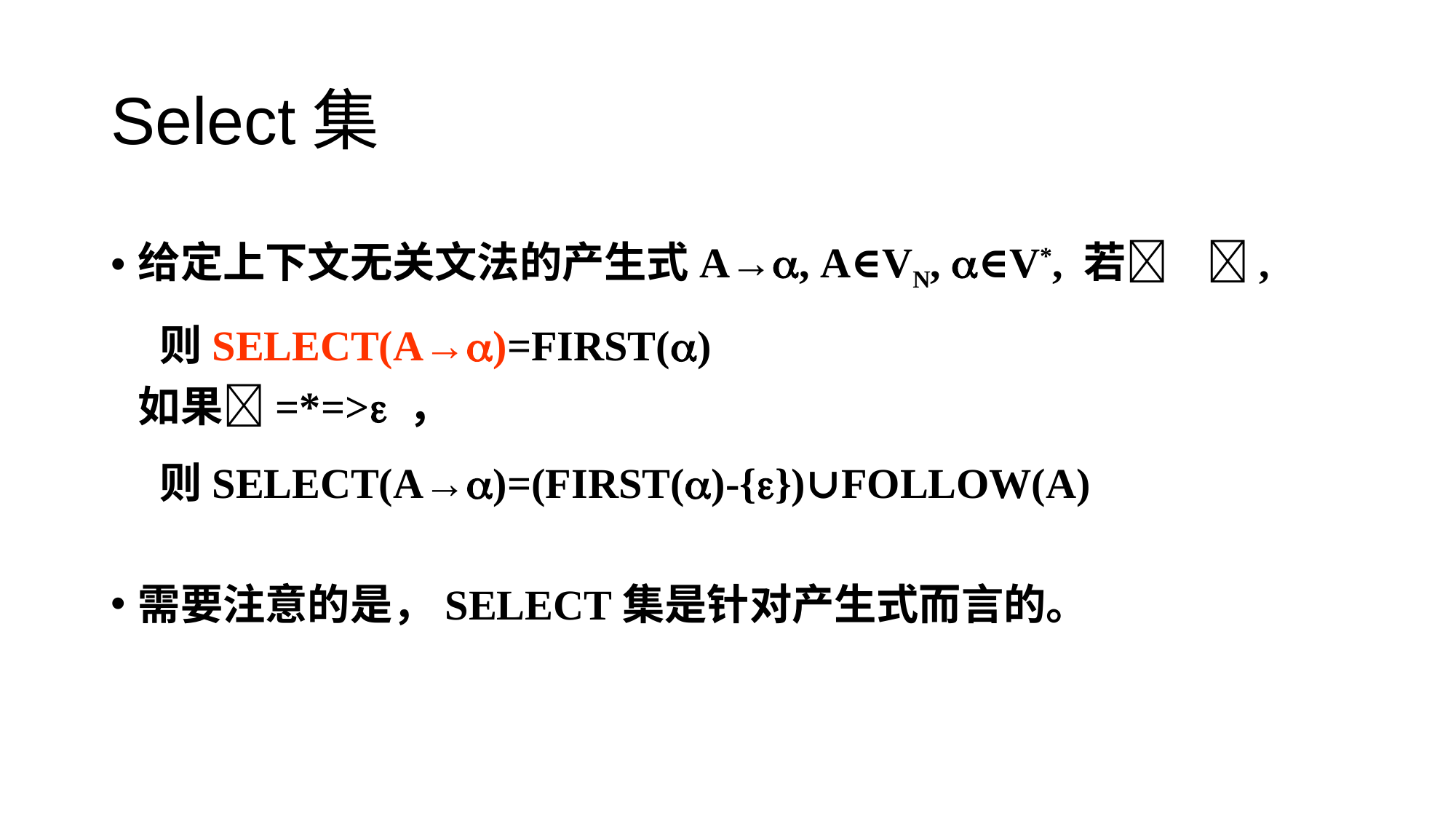

# Select集
给定上下文无关文法的产生式A→α, A∈VN, α∈V*, 若α    ε,
    则SELECT(A→α)=FIRST(α)
如果α=*=>ε ，
    则SELECT(A→α)=(FIRST(α)-{ε})∪FOLLOW(A)

需要注意的是，SELECT集是针对产生式而言的。